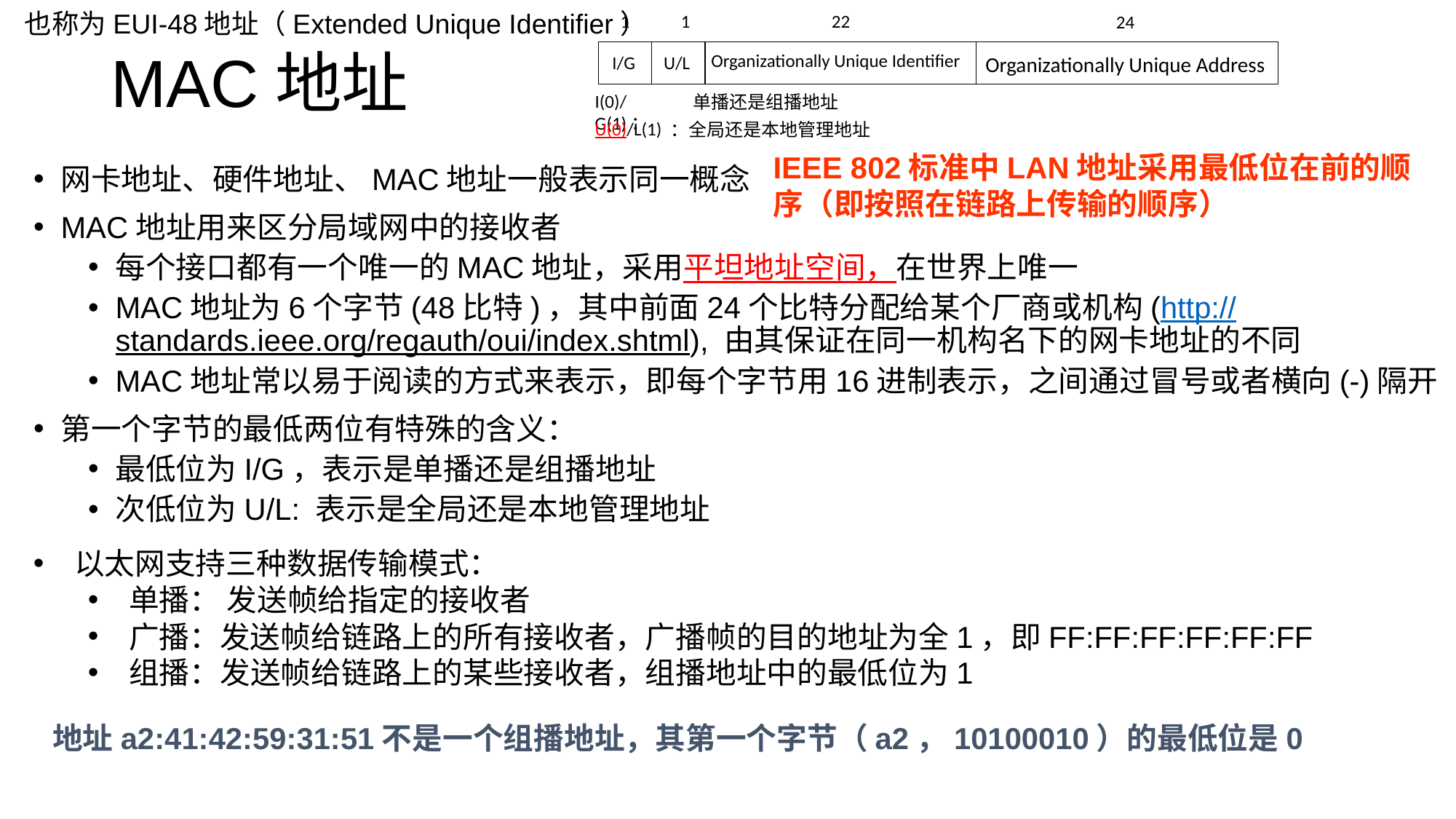

22
1

1

24

Organizationally Unique Identifier
I/G
U/L

Organizationally Unique Address

I(0)/G(1)：
单播还是组播地址

U(0)/L(1)
：全局还是本地管理地址

也称为EUI-48地址（Extended Unique Identifier）
# MAC地址
IEEE 802标准中LAN地址采用最低位在前的顺序（即按照在链路上传输的顺序）
网卡地址、硬件地址、MAC地址一般表示同一概念
MAC地址用来区分局域网中的接收者
每个接口都有一个唯一的MAC地址，采用平坦地址空间，在世界上唯一
MAC地址为6个字节(48比特)，其中前面24个比特分配给某个厂商或机构(http://standards.ieee.org/regauth/oui/index.shtml), 由其保证在同一机构名下的网卡地址的不同
MAC地址常以易于阅读的方式来表示，即每个字节用16进制表示，之间通过冒号或者横向(-)隔开
第一个字节的最低两位有特殊的含义：
最低位为I/G，表示是单播还是组播地址
次低位为U/L: 表示是全局还是本地管理地址

以太网支持三种数据传输模式：
单播： 发送帧给指定的接收者
广播：发送帧给链路上的所有接收者，广播帧的目的地址为全1，即FF:FF:FF:FF:FF:FF
组播：发送帧给链路上的某些接收者，组播地址中的最低位为1
地址a2:41:42:59:31:51不是一个组播地址，其第一个字节（a2，10100010）的最低位是0